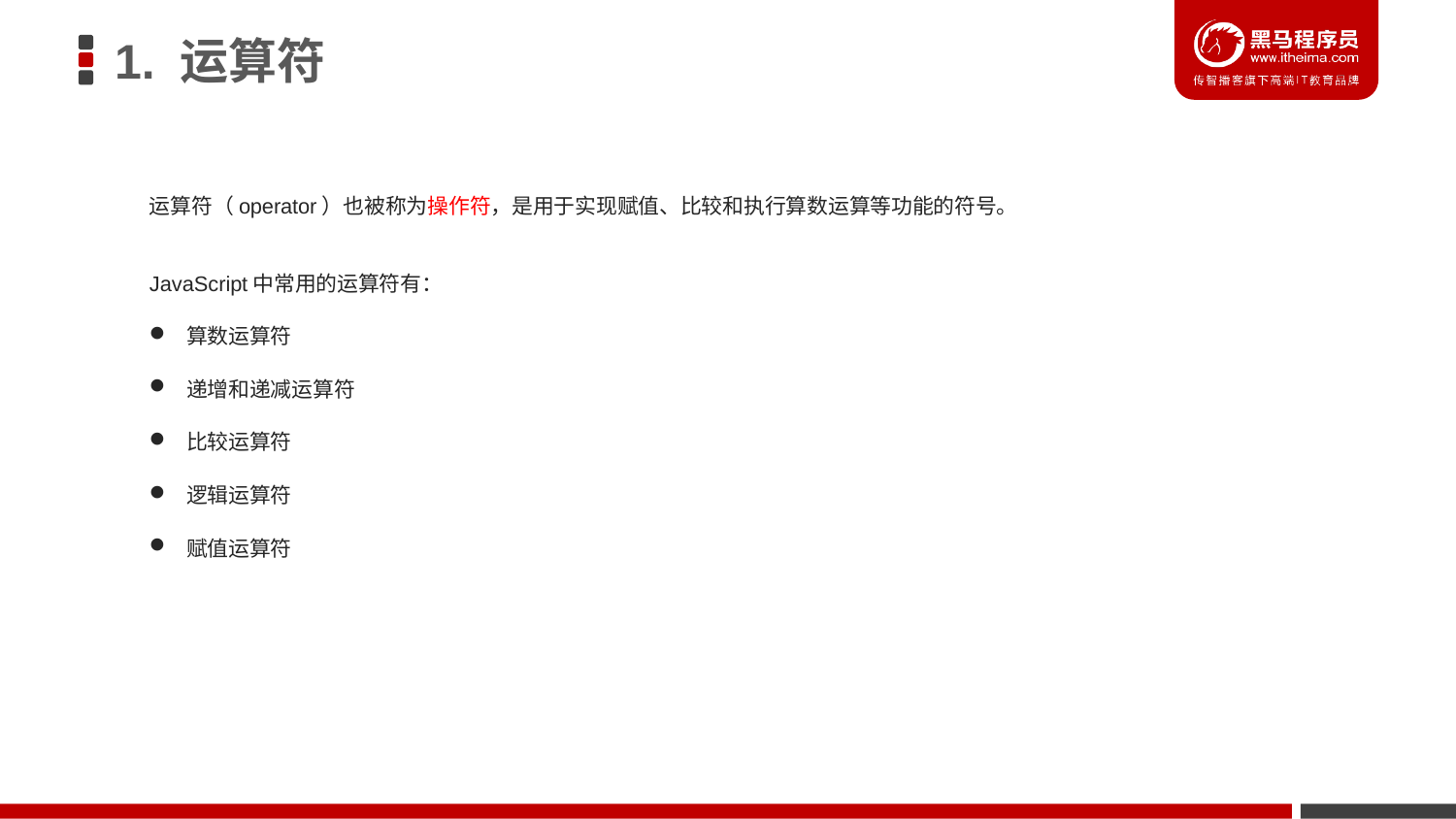

# 1. 运算符
运算符（operator）也被称为操作符，是用于实现赋值、比较和执行算数运算等功能的符号。
JavaScript中常用的运算符有：
 算数运算符
 递增和递减运算符
 比较运算符
 逻辑运算符
 赋值运算符